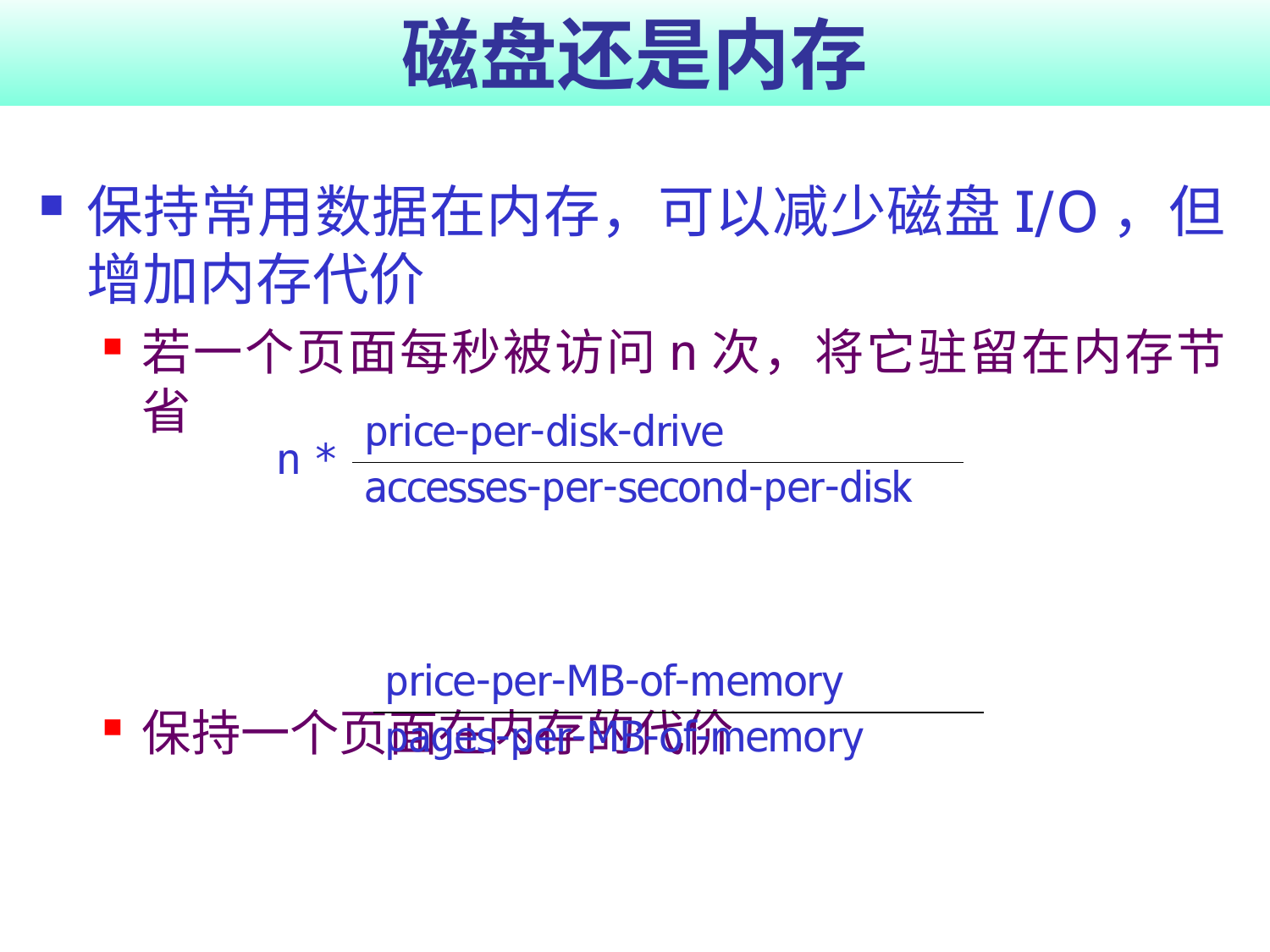

# 磁盘还是内存
保持常用数据在内存，可以减少磁盘I/O，但增加内存代价
若一个页面每秒被访问n次，将它驻留在内存节省

保持一个页面在内存的代价
| n \* | price-per-disk-drive |
| --- | --- |
|  | accesses-per-second-per-disk |
|  | price-per-MB-of-memory |
| --- | --- |
|  | pages-per-MB-of-memory |